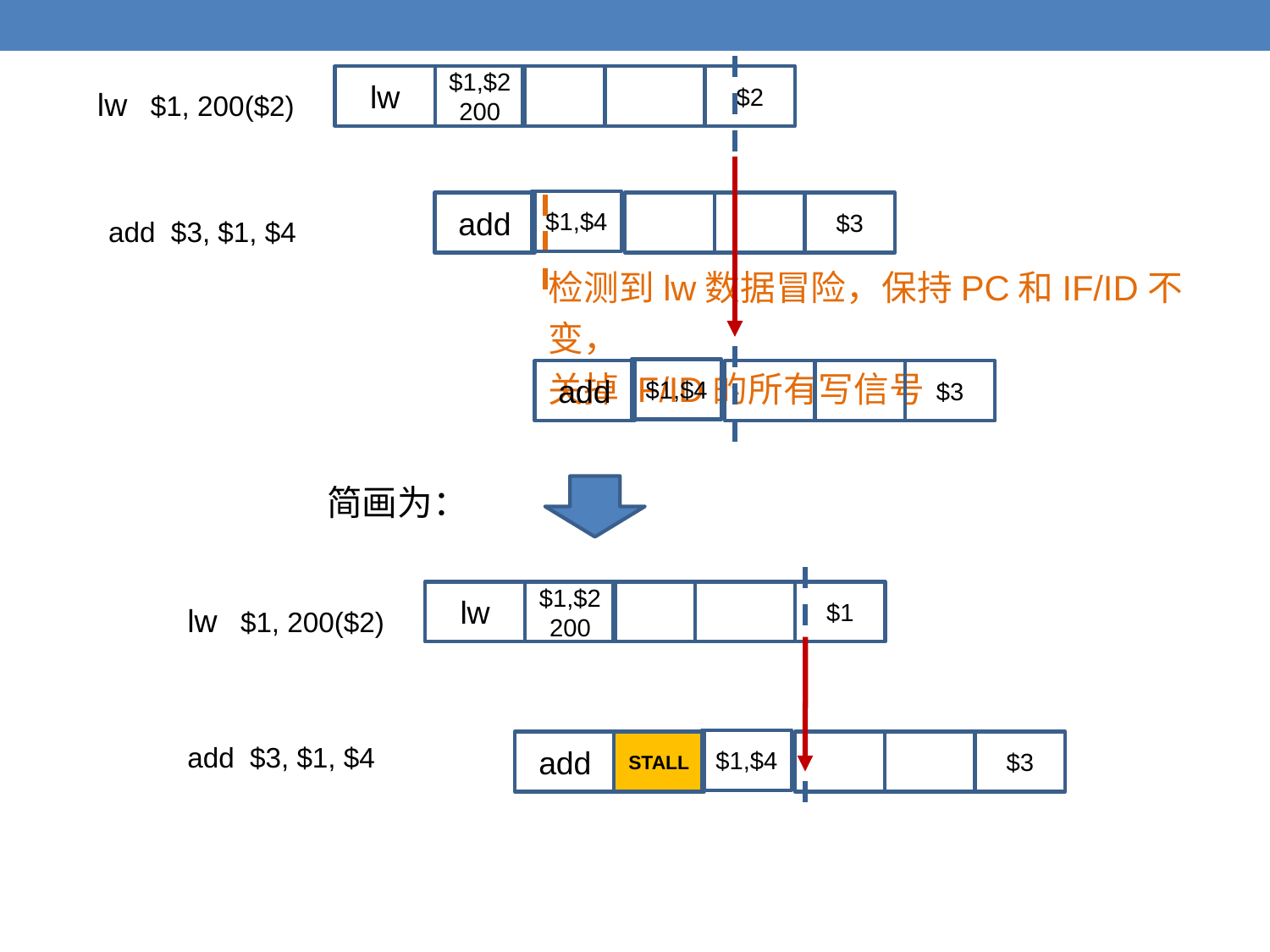

44
lw
$1,$2
200

$2
lw   $1, 200($2)
$1,$4
add

$3
add  $3, $1, $4
检测到lw数据冒险，保持PC和IF/ID不变，
关掉IF/ID的所有写信号
$1,$4
add

$3

简画为：
lw
$1,$2
200

$1
lw   $1, 200($2)
add  $3, $1, $4
$1,$4
add
STALL

$3